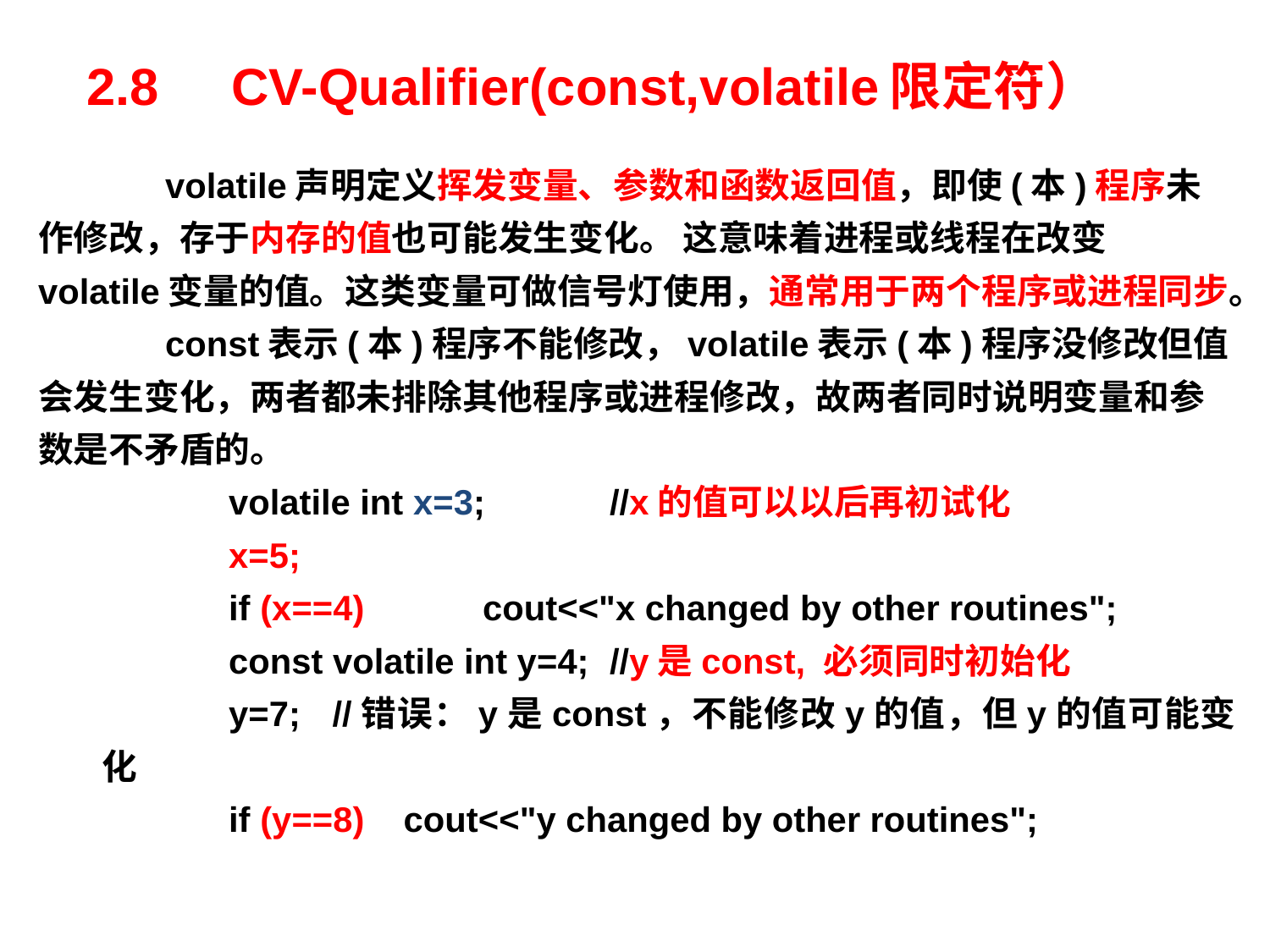

# 2.8　CV-Qualifier(const,volatile限定符）
	volatile声明定义挥发变量、参数和函数返回值，即使(本)程序未作修改，存于内存的值也可能发生变化。 这意味着进程或线程在改变volatile变量的值。这类变量可做信号灯使用，通常用于两个程序或进程同步。
	const表示(本)程序不能修改，volatile表示(本)程序没修改但值会发生变化，两者都未排除其他程序或进程修改，故两者同时说明变量和参数是不矛盾的。
	volatile int x=3; 	//x的值可以以后再初试化
    	x=5;
	if (x==4) 	cout<<"x changed by other routines";
	const volatile int y=4; 	//y是const, 必须同时初始化
	y=7;   //错误：y是const，不能修改y的值，但y的值可能变化
	if (y==8)    cout<<"y changed by other routines";